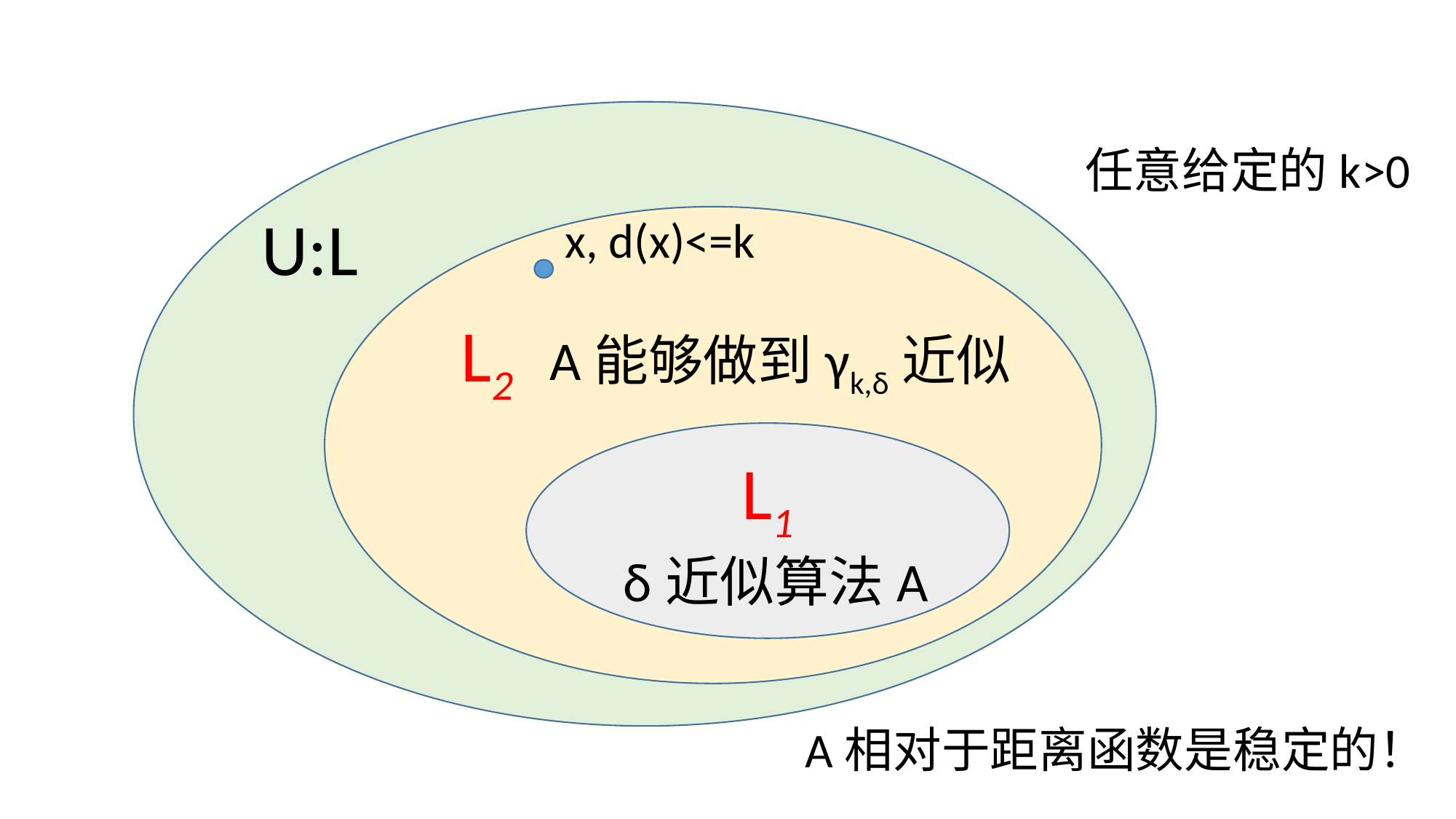

任意给定的k>0
x, d(x)<=k

L2
U:L
A能够做到γk,δ近似

L1
δ近似算法A
A相对于距离函数是稳定的！